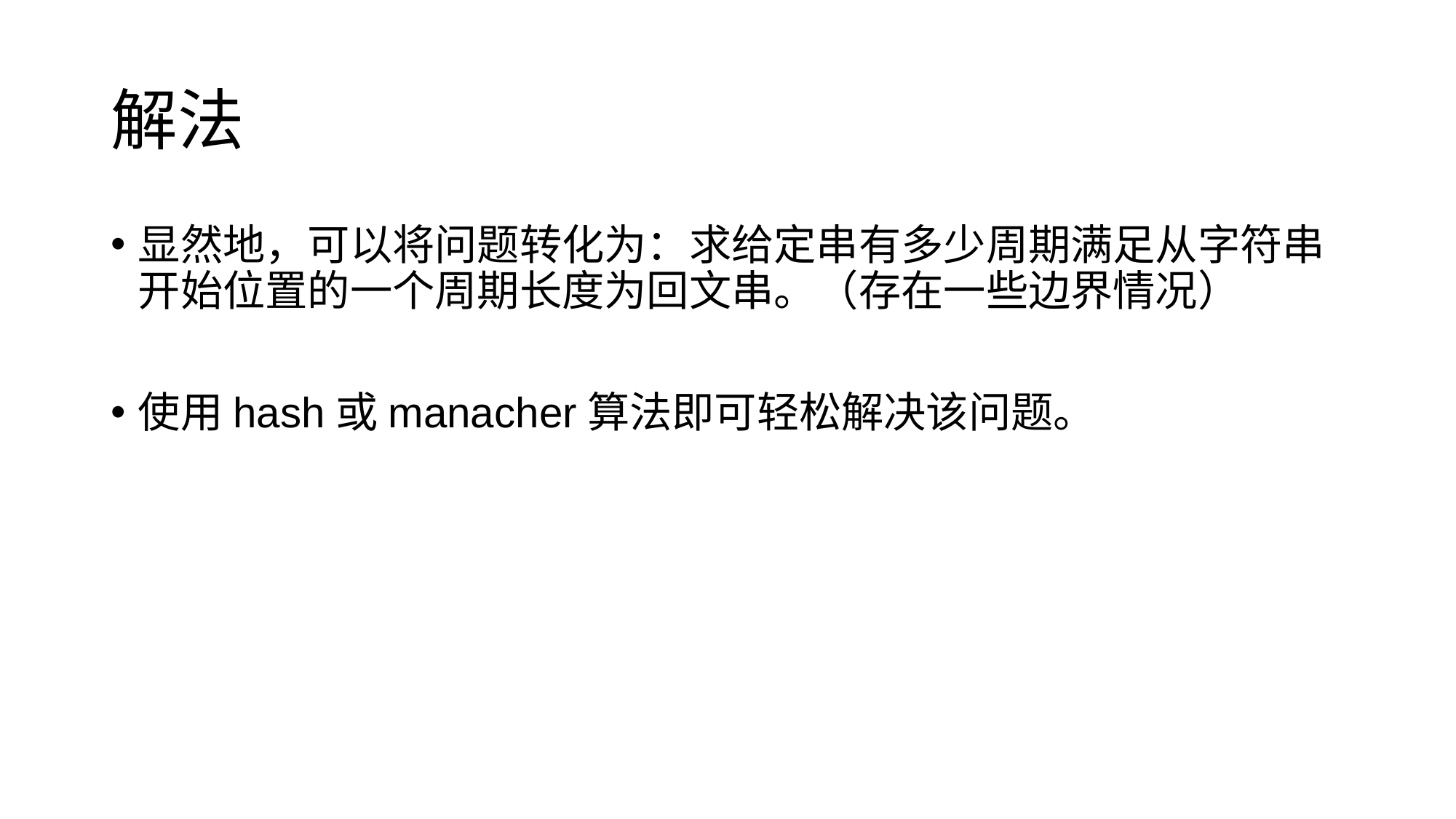

# 解法
显然地，可以将问题转化为：求给定串有多少周期满足从字符串开始位置的一个周期长度为回文串。（存在一些边界情况）

使用hash或manacher算法即可轻松解决该问题。